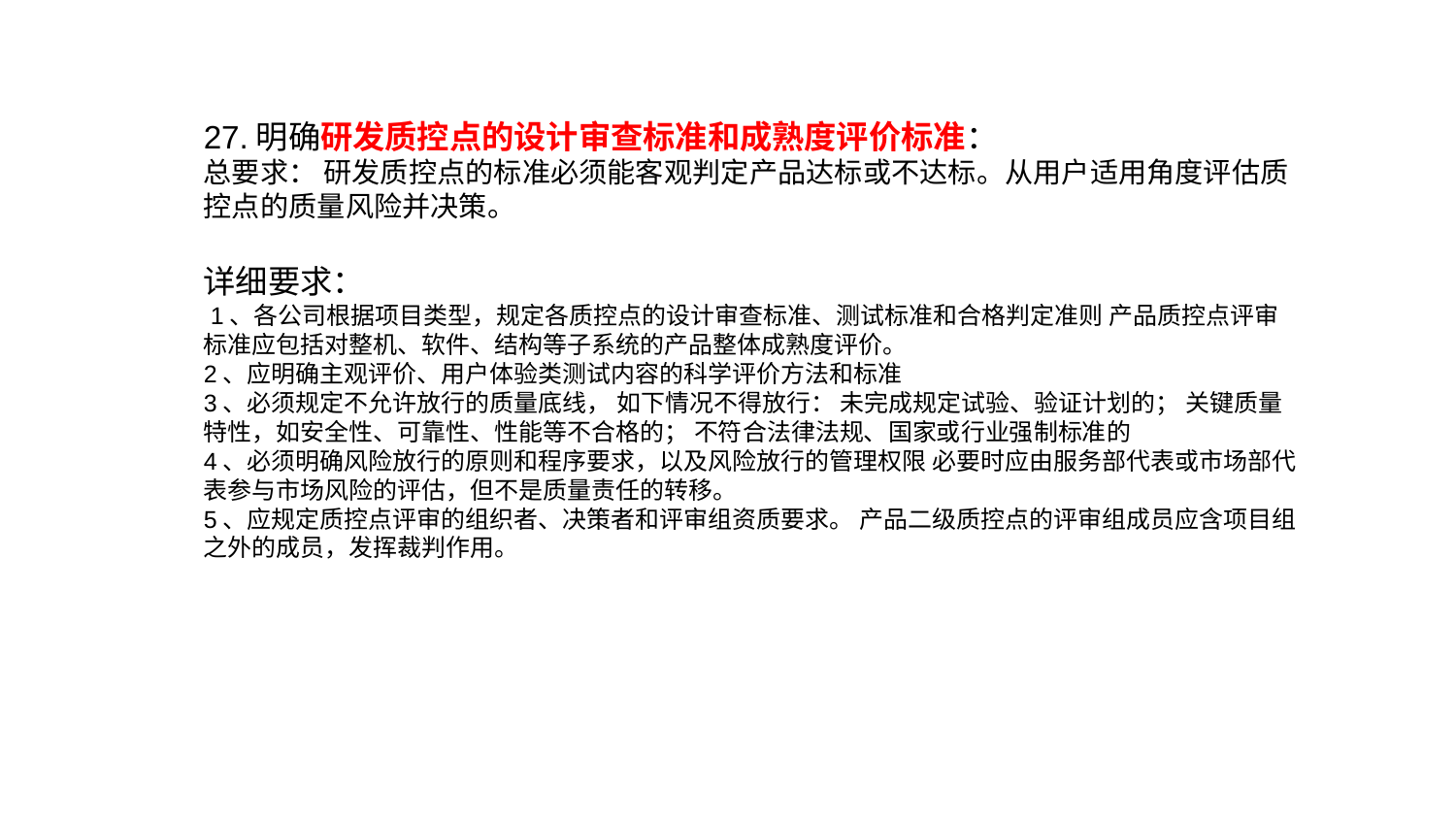

27.明确研发质控点的设计审查标准和成熟度评价标准：
总要求： 研发质控点的标准必须能客观判定产品达标或不达标。从用户适用角度评估质控点的质量风险并决策。

详细要求：
 1、各公司根据项目类型，规定各质控点的设计审查标准、测试标准和合格判定准则 产品质控点评审标准应包括对整机、软件、结构等子系统的产品整体成熟度评价。
2、应明确主观评价、用户体验类测试内容的科学评价方法和标准
3、必须规定不允许放行的质量底线， 如下情况不得放行： 未完成规定试验、验证计划的； 关键质量特性，如安全性、可靠性、性能等不合格的； 不符合法律法规、国家或行业强制标准的
4、必须明确风险放行的原则和程序要求，以及风险放行的管理权限 必要时应由服务部代表或市场部代表参与市场风险的评估，但不是质量责任的转移。
5、应规定质控点评审的组织者、决策者和评审组资质要求。 产品二级质控点的评审组成员应含项目组之外的成员，发挥裁判作用。